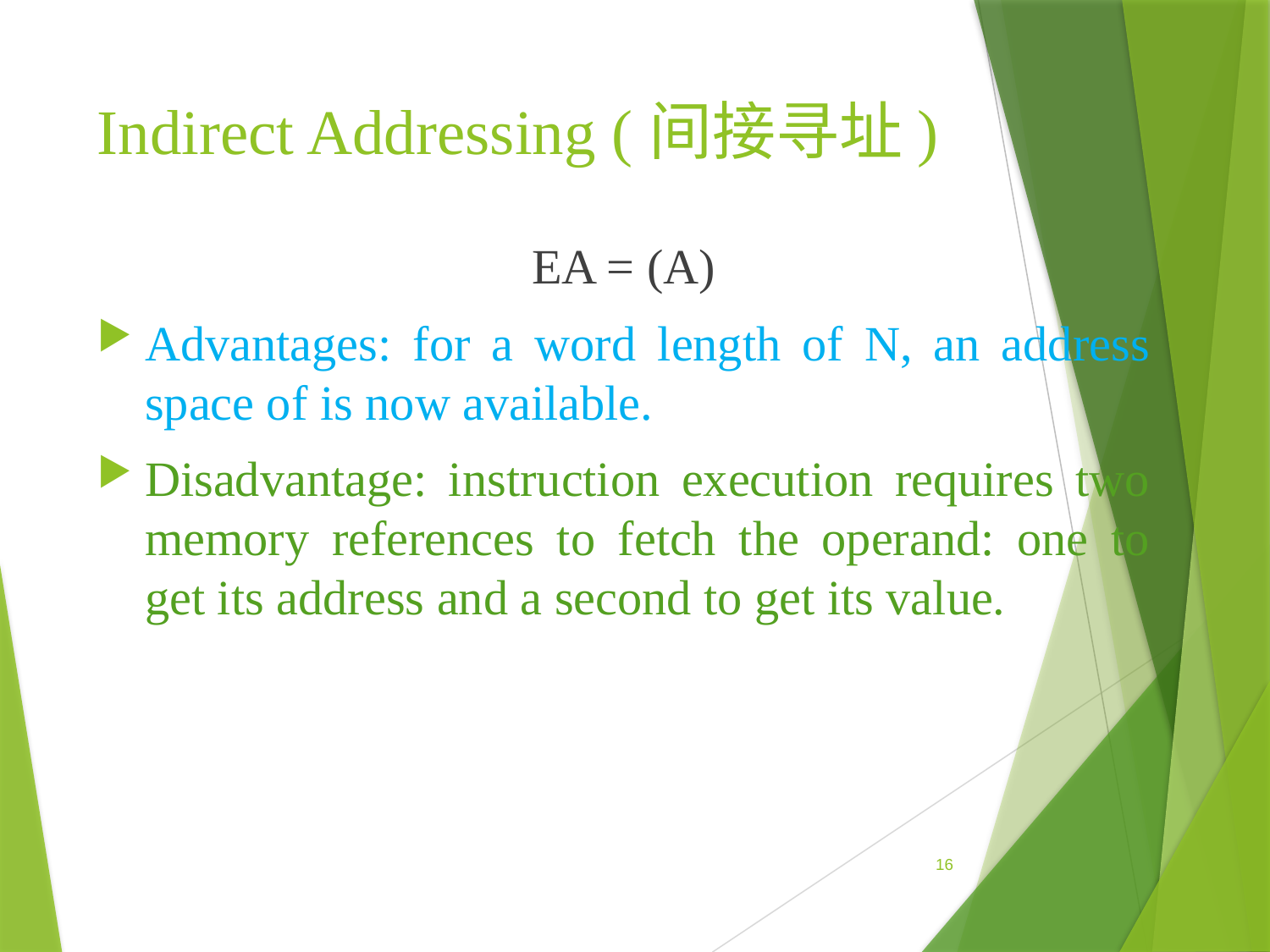

# Indirect Addressing (间接寻址)
EA = (A)
Advantages: for a word length of N, an address space of is now available.
Disadvantage: instruction execution requires two memory references to fetch the operand: one to get its address and a second to get its value.

16